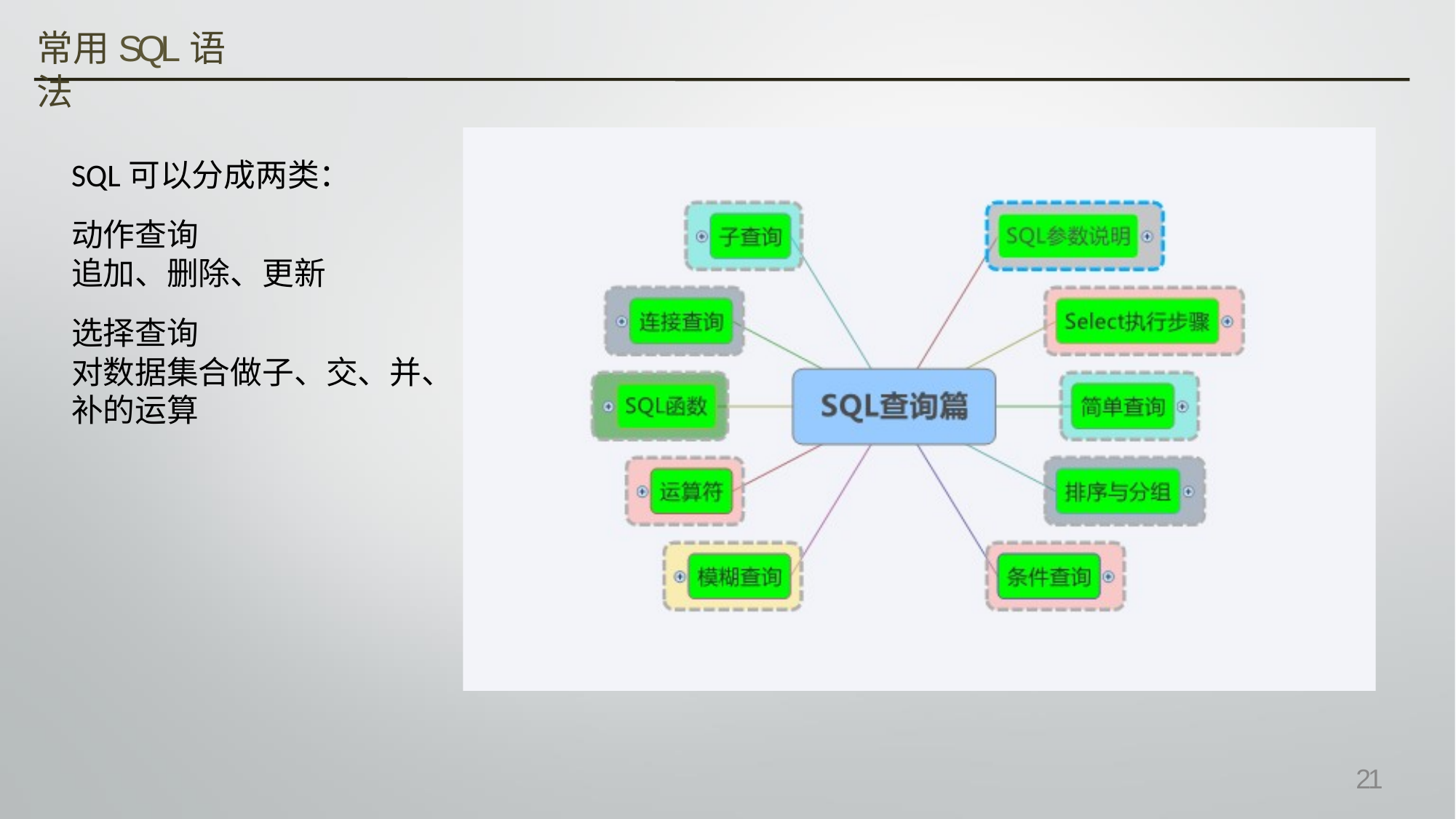

# 常用SQL语法

SQL可以分成两类：

动作查询
追加、删除、更新

选择查询
对数据集合做子、交、并、 补的运算
21